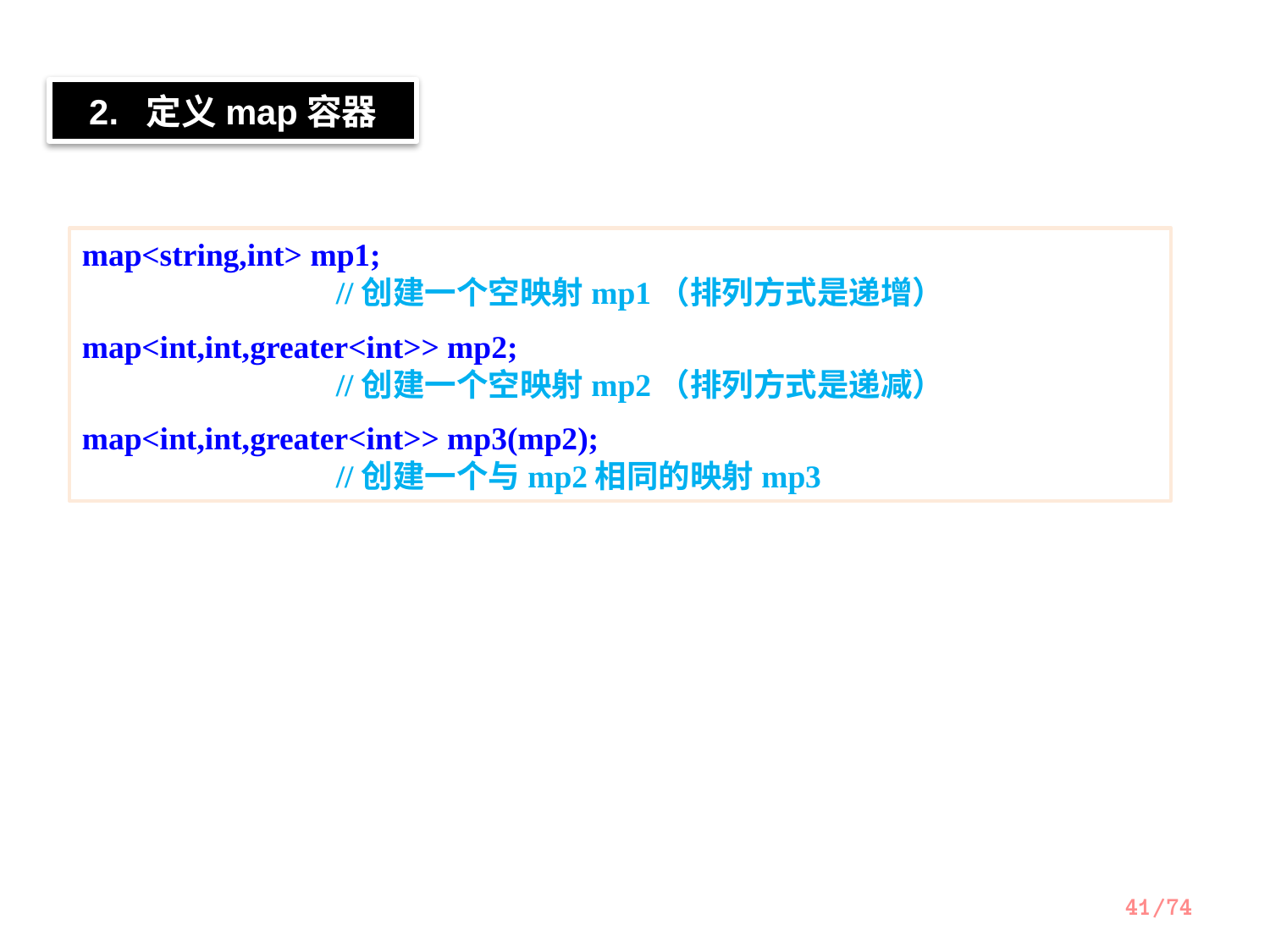

2.  定义map容器
map<string,int> mp1;								//创建一个空映射mp1（排列方式是递增）
map<int,int,greater<int>> mp2;							//创建一个空映射mp2（排列方式是递减）
map<int,int,greater<int>> mp3(mp2); 						//创建一个与mp2相同的映射mp3
41/74